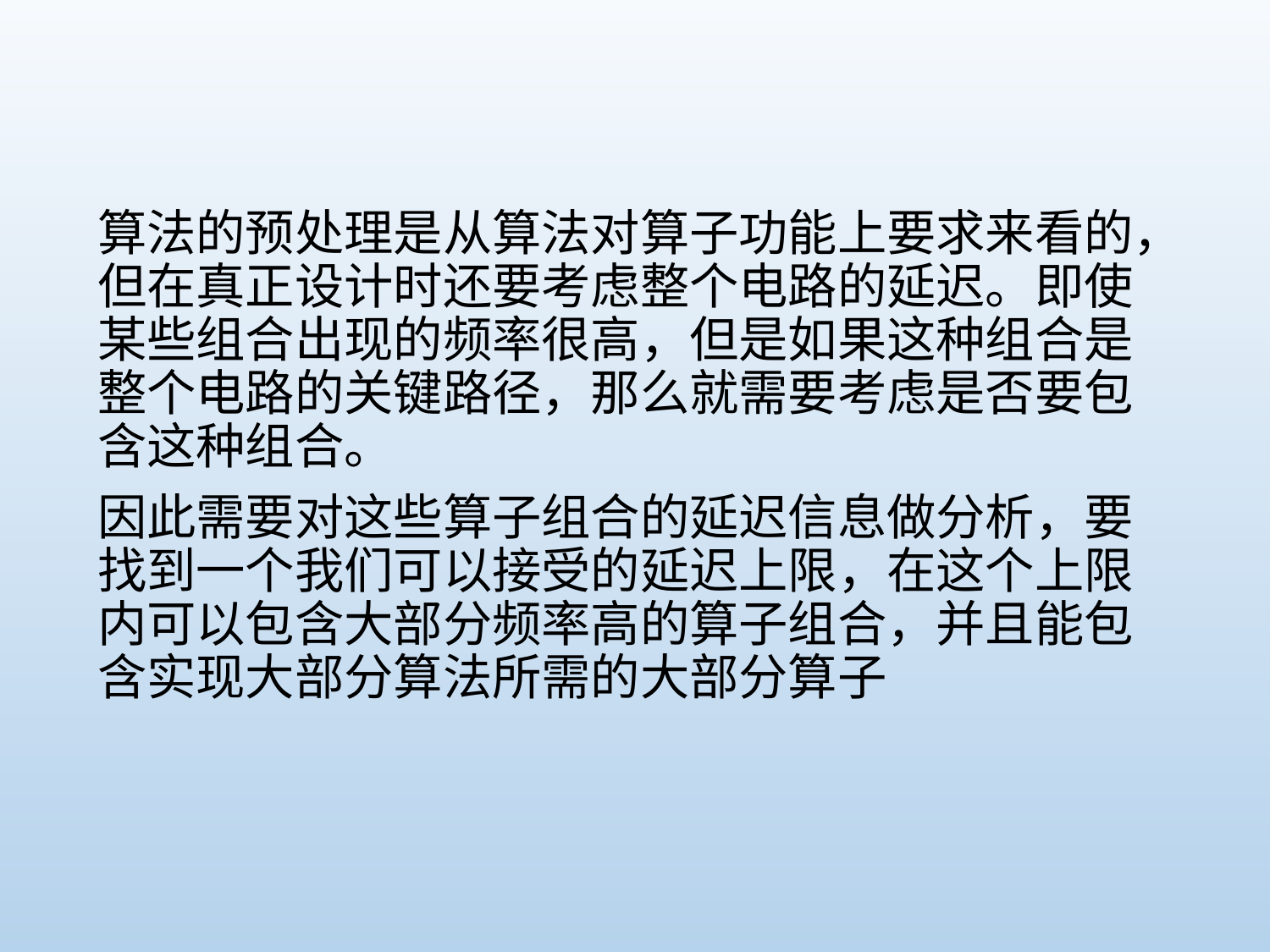

算法的预处理是从算法对算子功能上要求来看的，但在真正设计时还要考虑整个电路的延迟。即使某些组合出现的频率很高，但是如果这种组合是整个电路的关键路径，那么就需要考虑是否要包含这种组合。
因此需要对这些算子组合的延迟信息做分析，要找到一个我们可以接受的延迟上限，在这个上限内可以包含大部分频率高的算子组合，并且能包含实现大部分算法所需的大部分算子